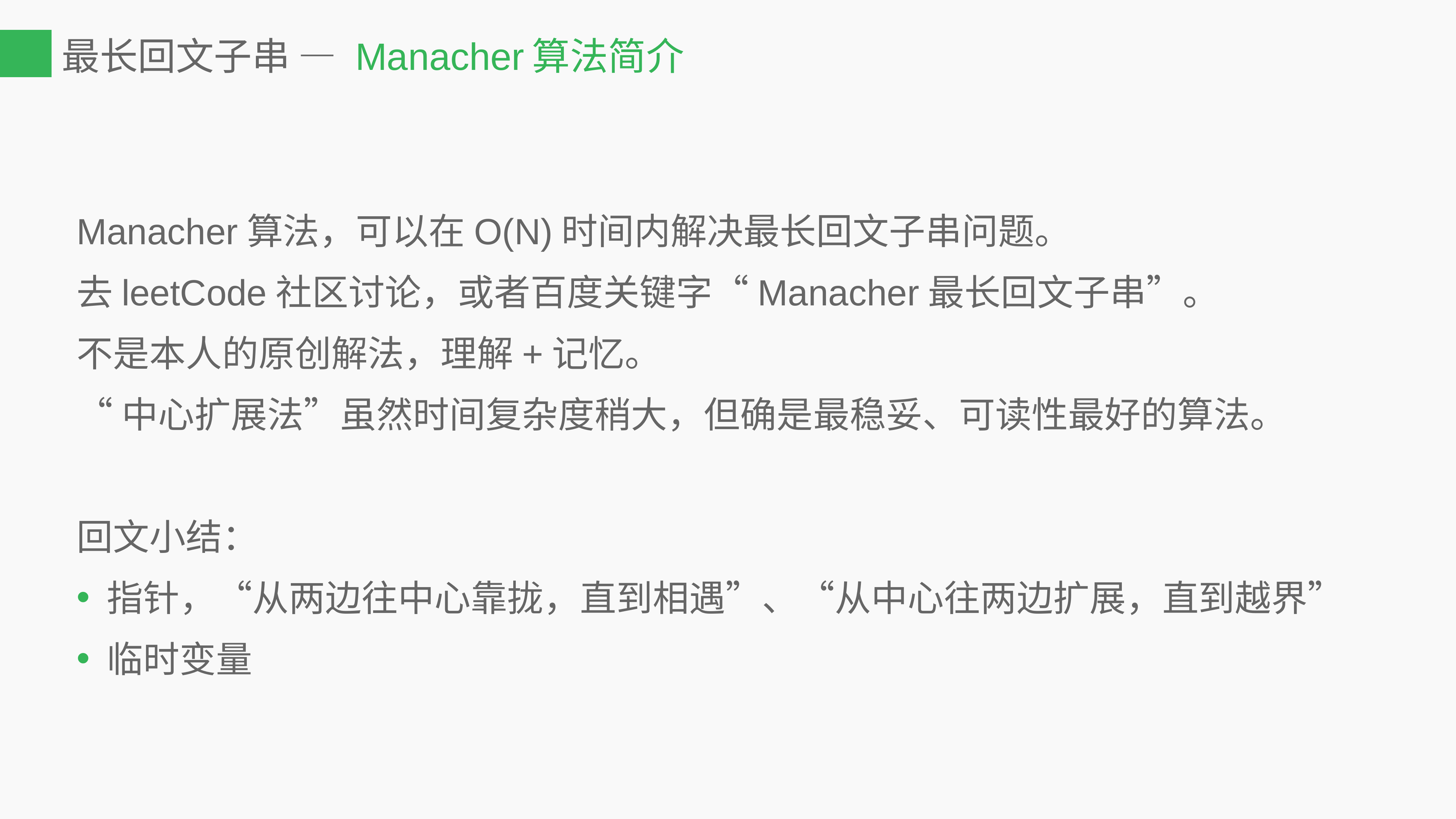

# 最长回文子串 — Manacher算法简介
Manacher算法，可以在O(N)时间内解决最长回文子串问题。
去leetCode社区讨论，或者百度关键字“Manacher最长回文子串”。
不是本人的原创解法，理解+记忆。
“中心扩展法”虽然时间复杂度稍大，但确是最稳妥、可读性最好的算法。

回文小结：
指针，“从两边往中心靠拢，直到相遇”、“从中心往两边扩展，直到越界”
临时变量